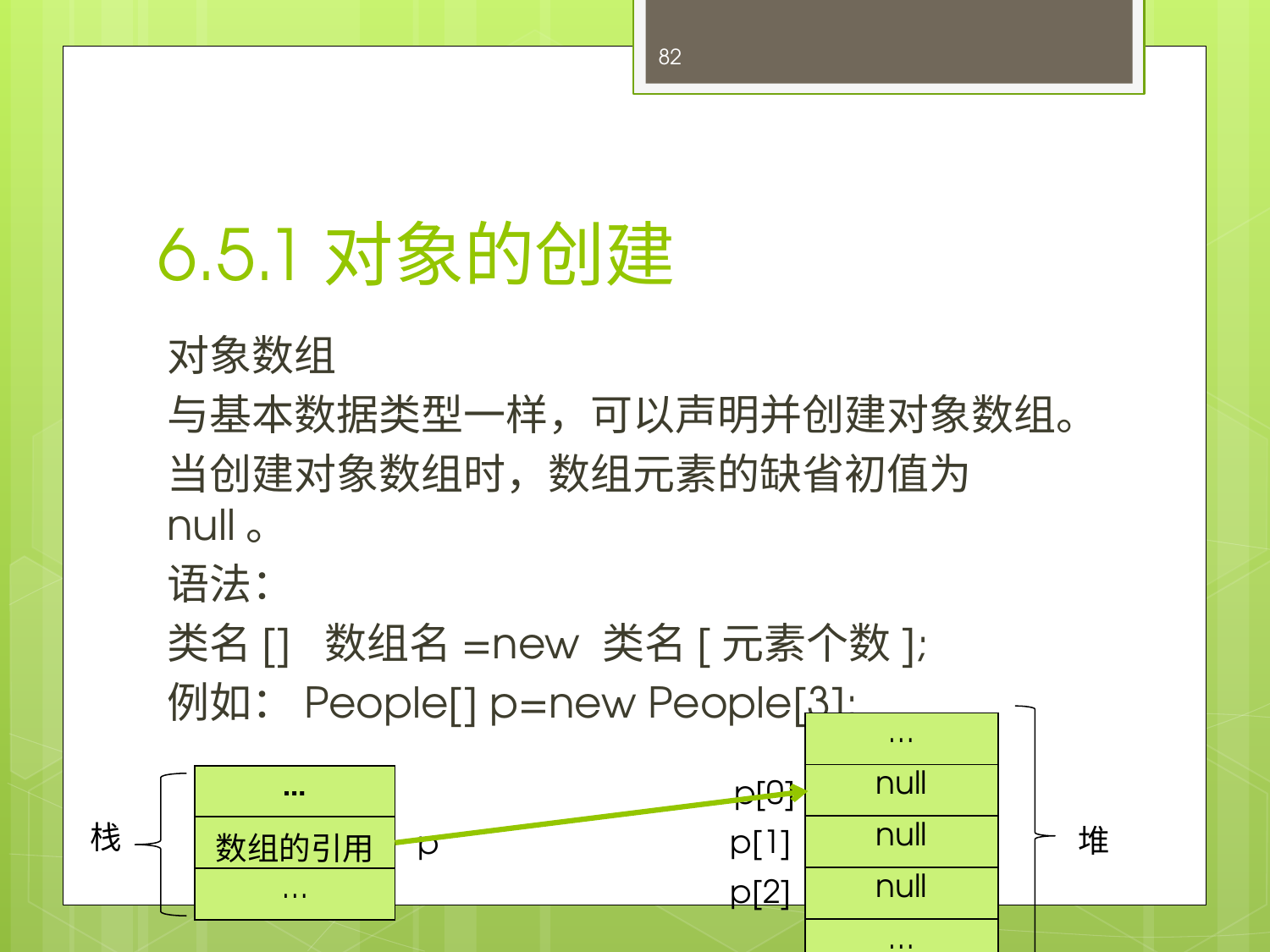

82
# 6.5.1对象的创建
对象数组
与基本数据类型一样，可以声明并创建对象数组。
当创建对象数组时，数组元素的缺省初值为null。
语法：
类名[]  数组名=new 类名[元素个数];
例如：People[] p=new People[3];

| … |
| --- |
| null |
| null |
| null |
| … |
| … |
| --- |
| 数组的引用 |
| … |
p[0]

栈
堆
p[1]
p
p[2]